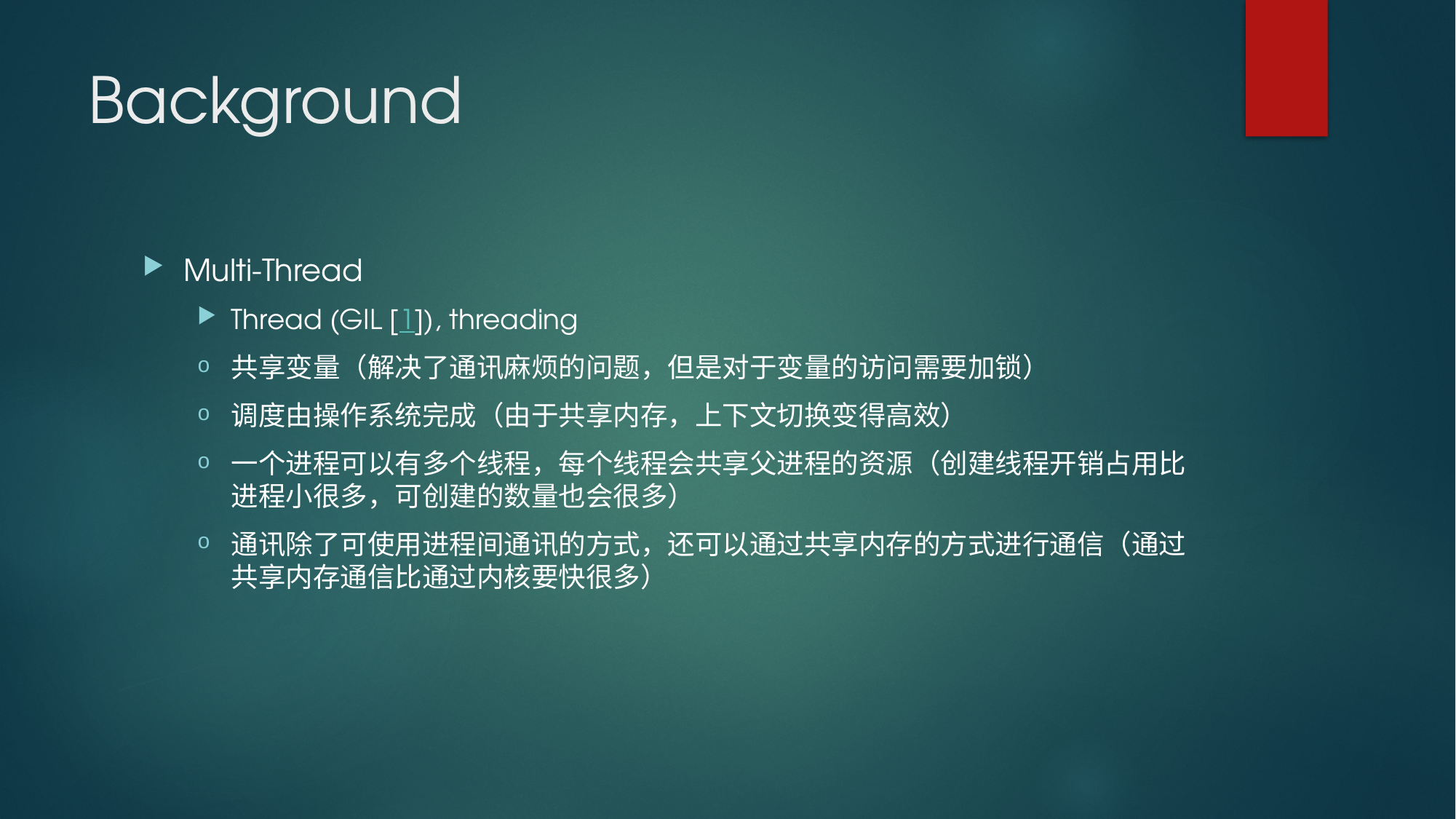

# Background
Multi-Thread
Thread (GIL [1]), threading
共享变量（解决了通讯麻烦的问题，但是对于变量的访问需要加锁）
调度由操作系统完成（由于共享内存，上下文切换变得高效）
一个进程可以有多个线程，每个线程会共享父进程的资源（创建线程开销占用比进程小很多，可创建的数量也会很多）
通讯除了可使用进程间通讯的方式，还可以通过共享内存的方式进行通信（通过共享内存通信比通过内核要快很多）